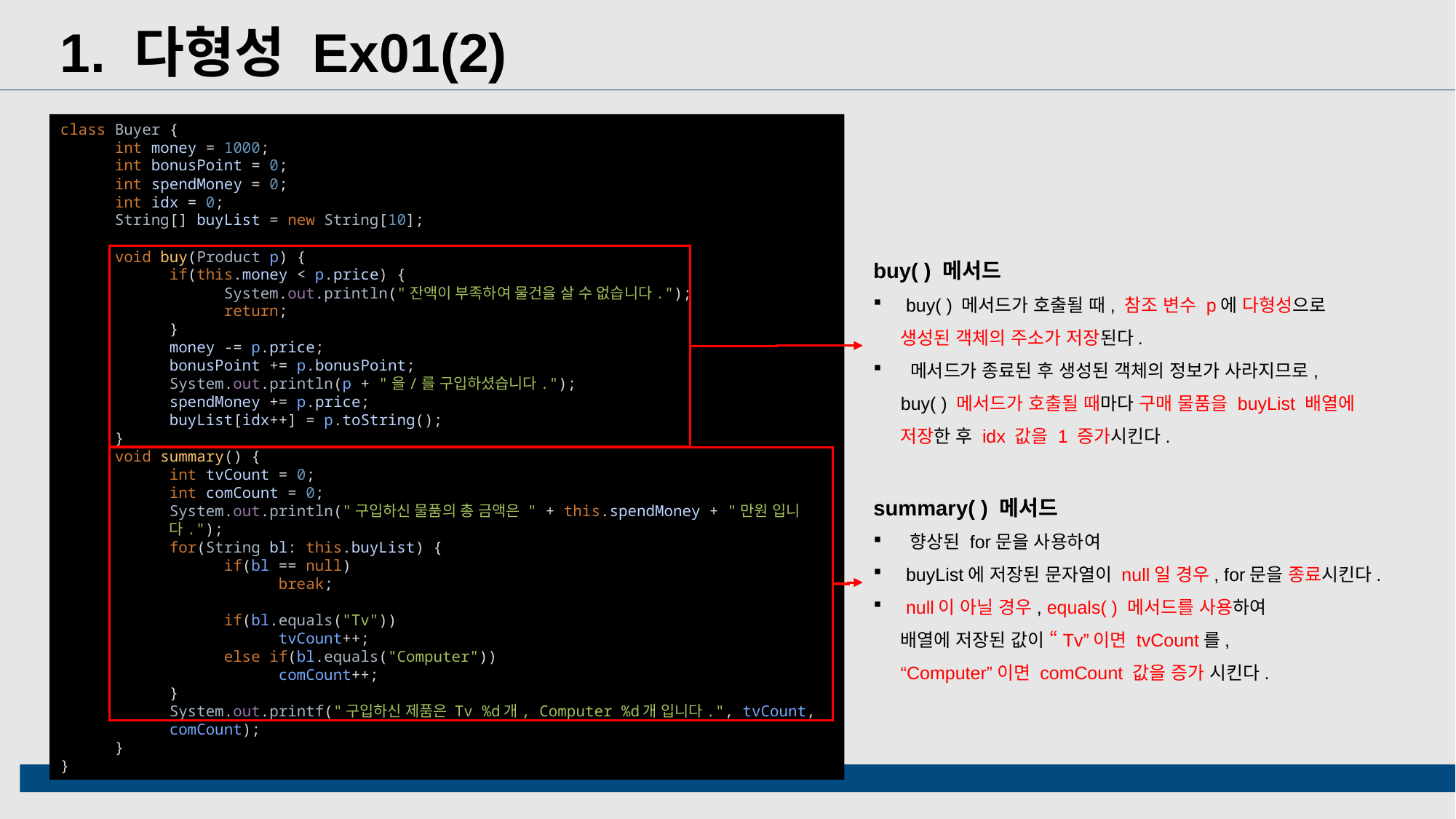

1. 다형성 Ex01(2)
class Buyer {
int money = 1000;
int bonusPoint = 0;
int spendMoney = 0;
int idx = 0;
String[] buyList = new String[10];

void buy(Product p) {
if(this.money < p.price) {
System.out.println("잔액이 부족하여 물건을 살 수 없습니다.");
return;
}
money -= p.price;
bonusPoint += p.bonusPoint;
System.out.println(p + "을/를 구입하셨습니다.");
spendMoney += p.price;
buyList[idx++] = p.toString();
}
void summary() {
int tvCount = 0;
int comCount = 0;
System.out.println("구입하신 물품의 총 금액은 " + this.spendMoney + "만원 입니다.");
for(String bl: this.buyList) {
if(bl == null)
break;

if(bl.equals("Tv"))
tvCount++;
else if(bl.equals("Computer"))
comCount++;
}
System.out.printf("구입하신 제품은 Tv %d개, Computer %d개 입니다.", tvCount, comCount);
}
}
buy( ) 메서드
 buy( ) 메서드가 호출될 때, 참조 변수 p에 다형성으로           생성된 객체의 주소가 저장된다.
 메서드가 종료된 후 생성된 객체의 정보가 사라지므로,           buy( ) 메서드가 호출될 때마다 구매 물품을 buyList 배열에 저장한 후 idx 값을 1 증가시킨다.

summary( ) 메서드
 향상된 for문을 사용하여
 buyList에 저장된 문자열이 null일 경우, for문을 종료시킨다.
 null이 아닐 경우, equals( ) 메서드를 사용하여                           배열에 저장된 값이 “Tv”이면 tvCount를,                             “Computer”이면 comCount 값을 증가 시킨다.